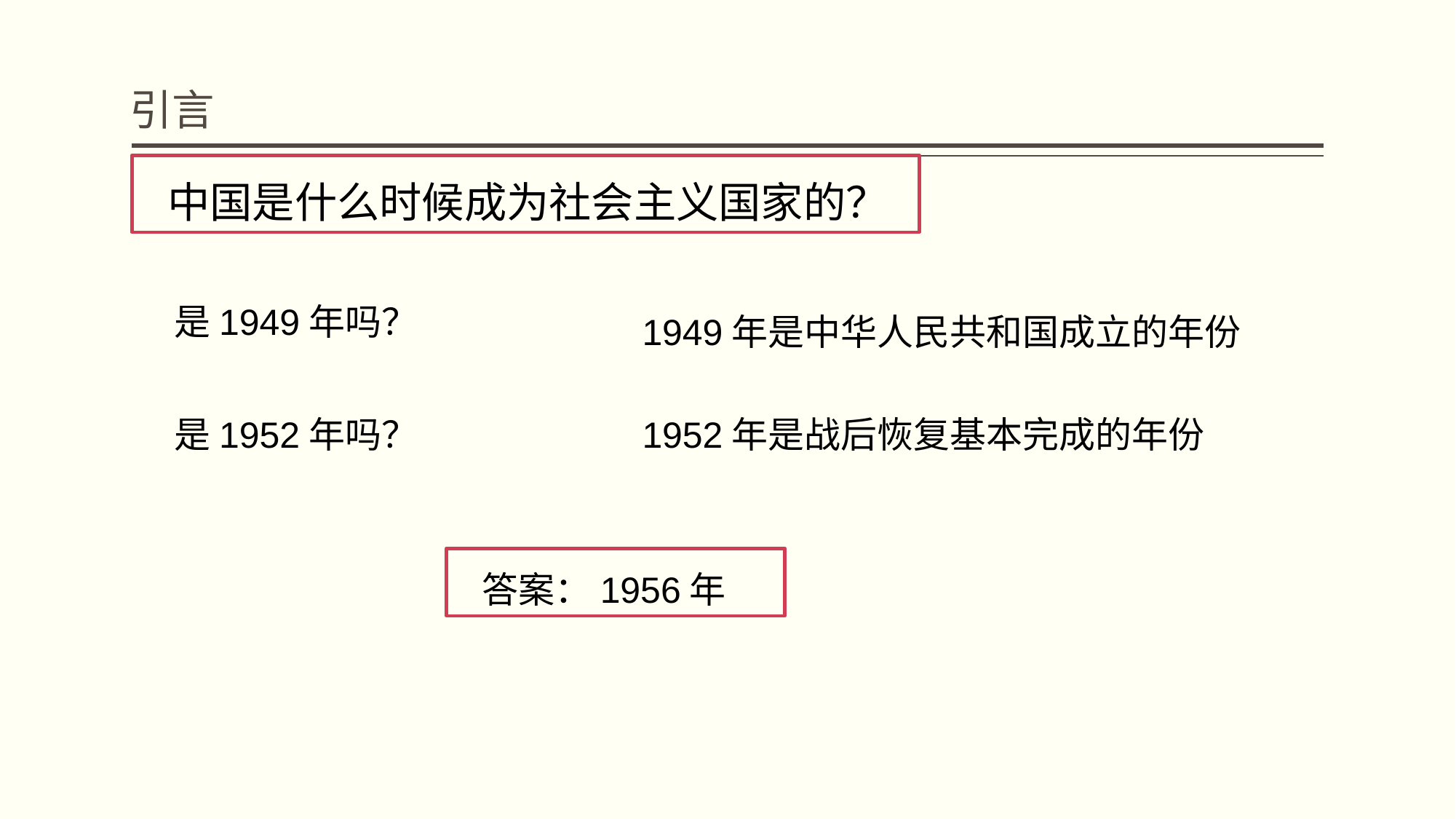

# 引言
  中国是什么时候成为社会主义国家的？
   是1949年吗？
   1949年是中华人民共和国成立的年份
   是1952年吗？
   1952年是战后恢复基本完成的年份
  答案：1956年